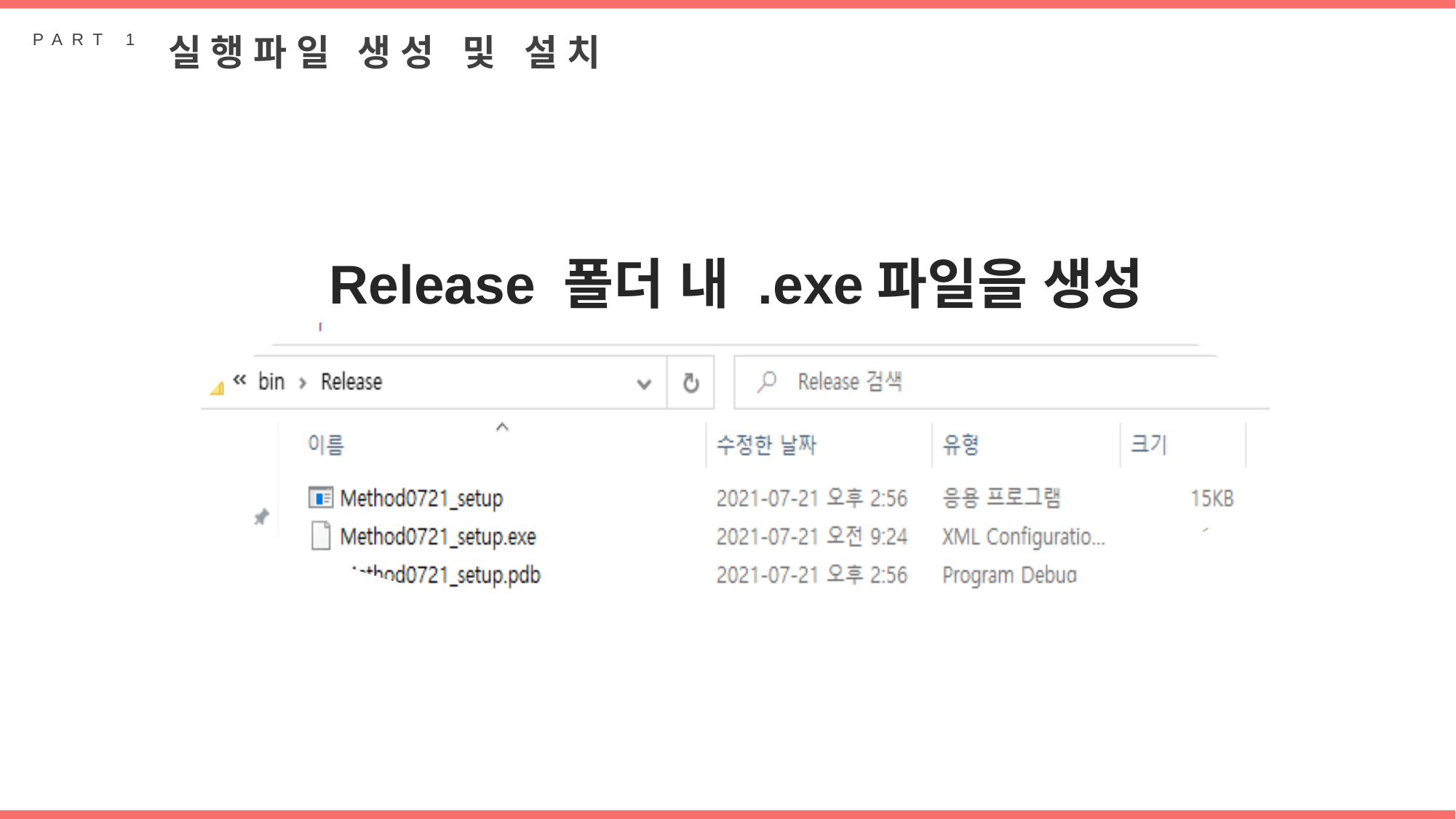

PART 1
실행파일 생성 및 설치
Release 폴더 내 .exe파일을 생성